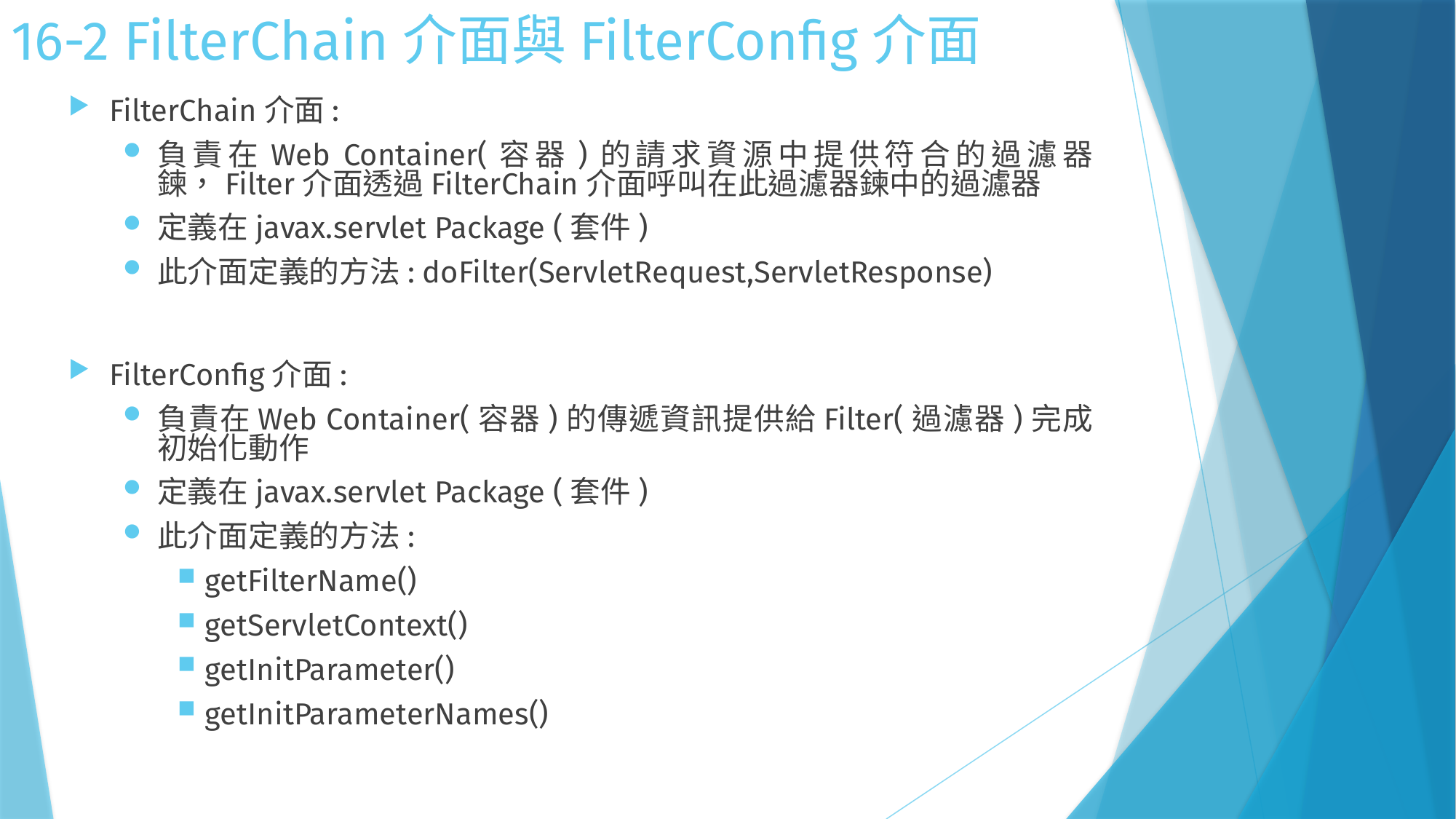

# 16-2 FilterChain介面與FilterConfig介面
FilterChain介面:
負責在Web Container(容器)的請求資源中提供符合的過濾器鍊，Filter介面透過FilterChain介面呼叫在此過濾器鍊中的過濾器
定義在javax.servlet Package (套件)
此介面定義的方法: doFilter(ServletRequest,ServletResponse)

FilterConfig介面:
負責在Web Container(容器)的傳遞資訊提供給Filter(過濾器)完成初始化動作
定義在javax.servlet Package (套件)
此介面定義的方法:
getFilterName()
getServletContext()
getInitParameter()
getInitParameterNames()